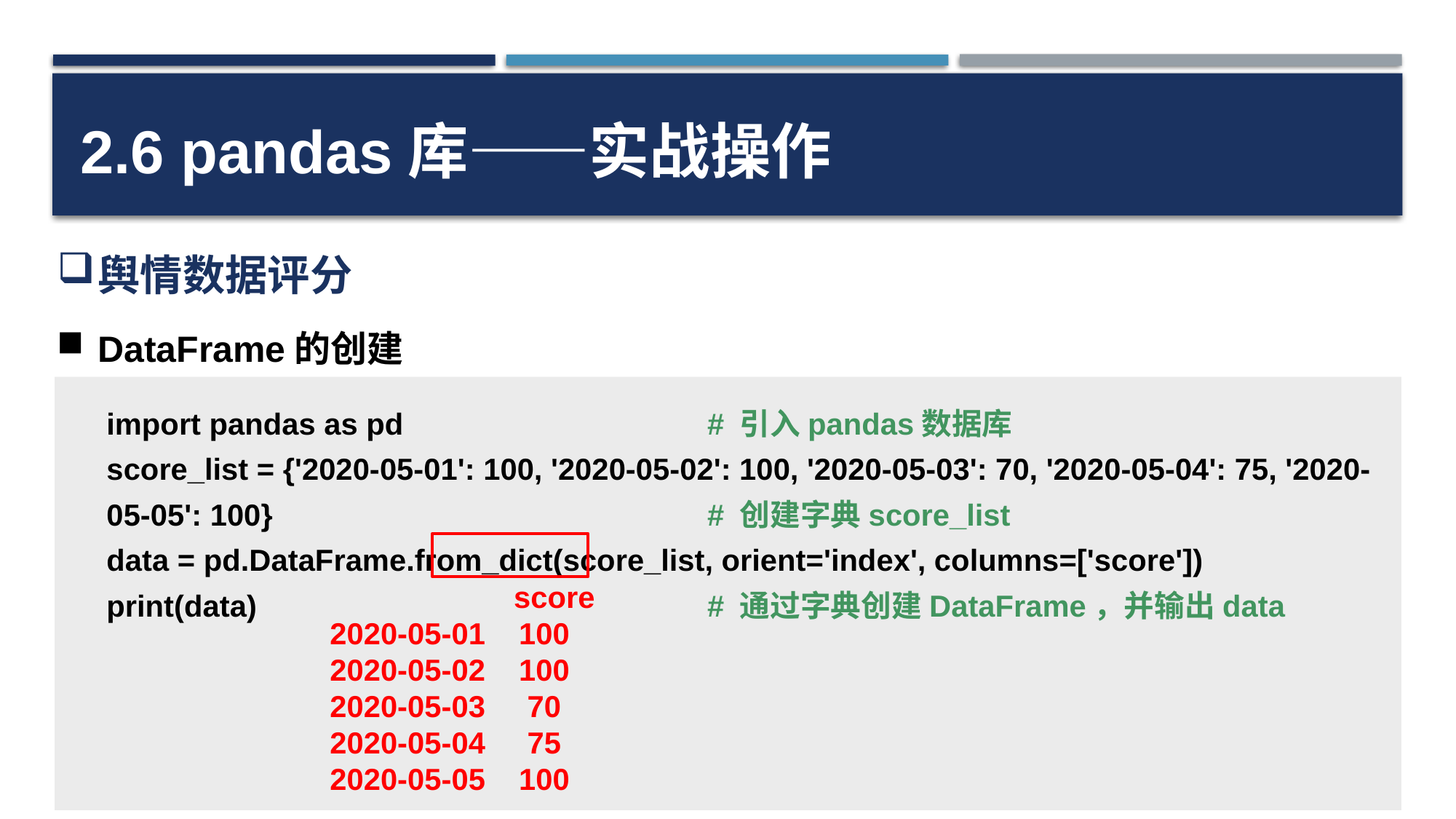

2.6 pandas库——实战操作
舆情数据评分
DataFrame的创建

import pandas as pd
score_list = {'2020-05-01': 100, '2020-05-02': 100, '2020-05-03': 70, '2020-05-04': 75, '2020-05-05': 100}
data = pd.DataFrame.from_dict(score_list, orient='index', columns=['score'])
print(data)
# 引入pandas数据库

# 创建字典score_list

# 通过字典创建DataFrame，并输出data

                      score
2020-05-01    100
2020-05-02    100
2020-05-03     70
2020-05-04     75
2020-05-05    100
53